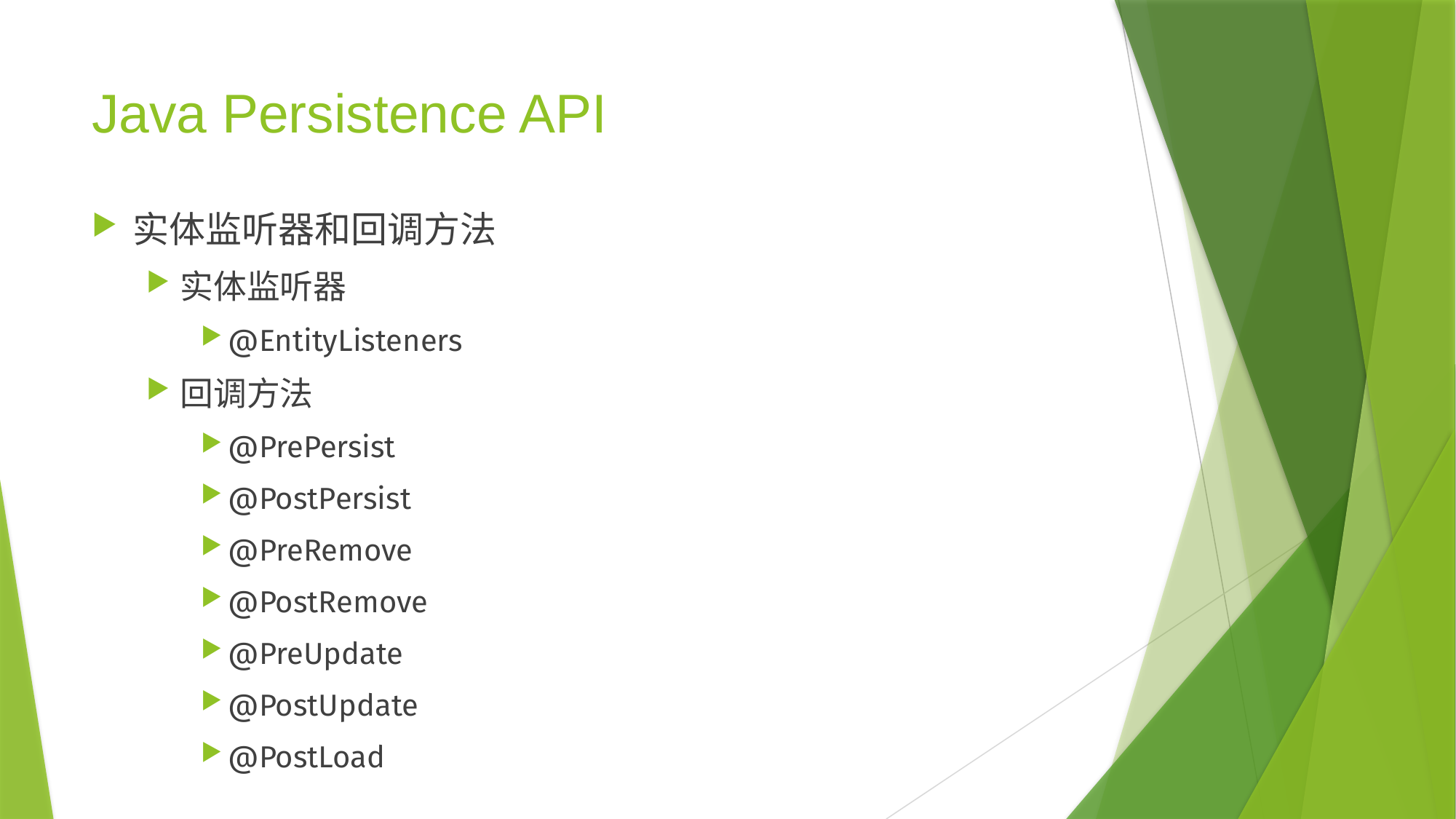

# Java Persistence API
实体监听器和回调方法
实体监听器
@EntityListeners
回调方法
@PrePersist
@PostPersist
@PreRemove
@PostRemove
@PreUpdate
@PostUpdate
@PostLoad